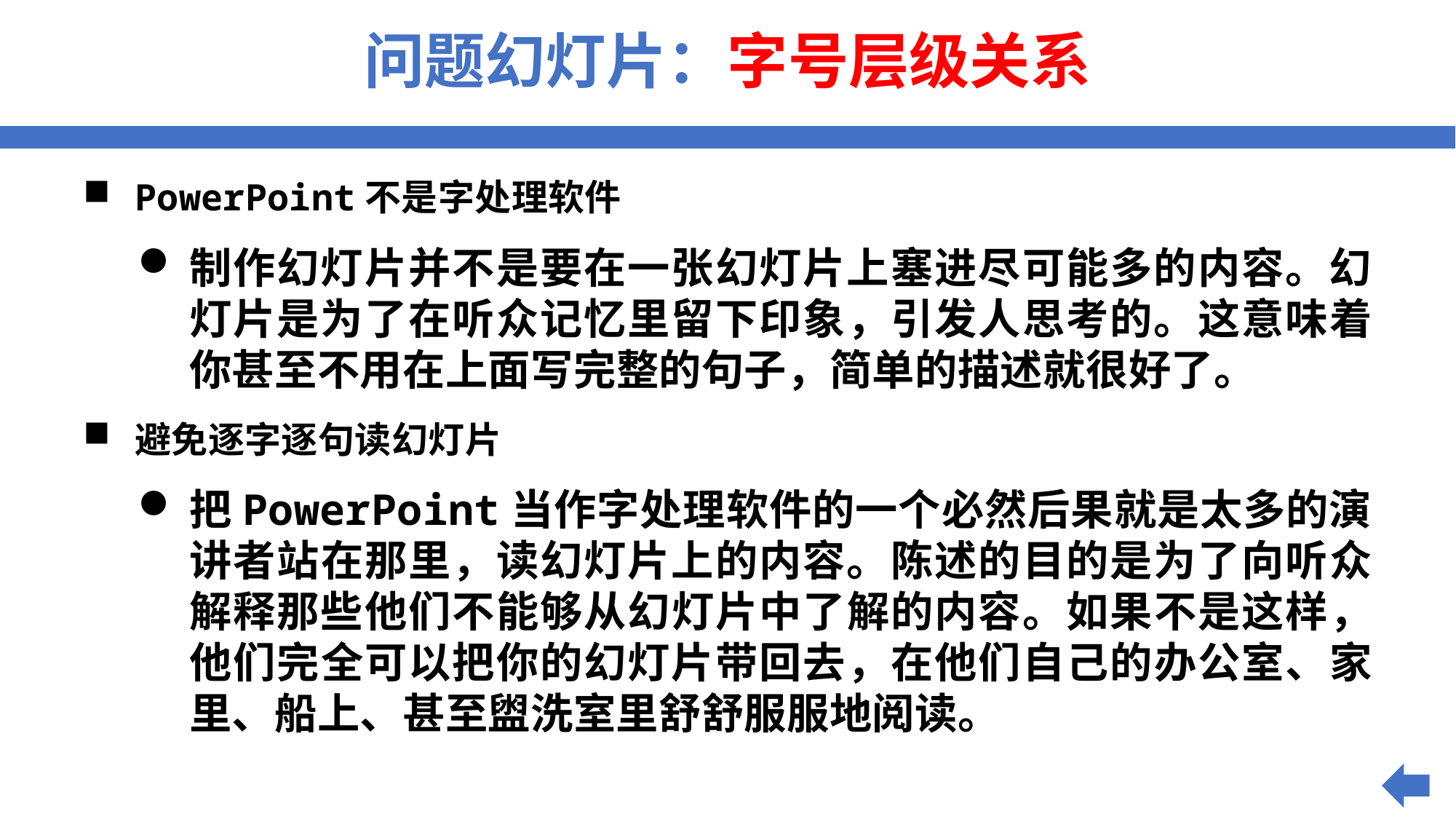

# 问题幻灯片：字号层级关系

PowerPoint不是字处理软件
制作幻灯片并不是要在一张幻灯片上塞进尽可能多的内容。幻灯片是为了在听众记忆里留下印象，引发人思考的。这意味着你甚至不用在上面写完整的句子，简单的描述就很好了。
避免逐字逐句读幻灯片
把PowerPoint当作字处理软件的一个必然后果就是太多的演讲者站在那里，读幻灯片上的内容。陈述的目的是为了向听众解释那些他们不能够从幻灯片中了解的内容。如果不是这样，他们完全可以把你的幻灯片带回去，在他们自己的办公室、家里、船上、甚至盥洗室里舒舒服服地阅读。